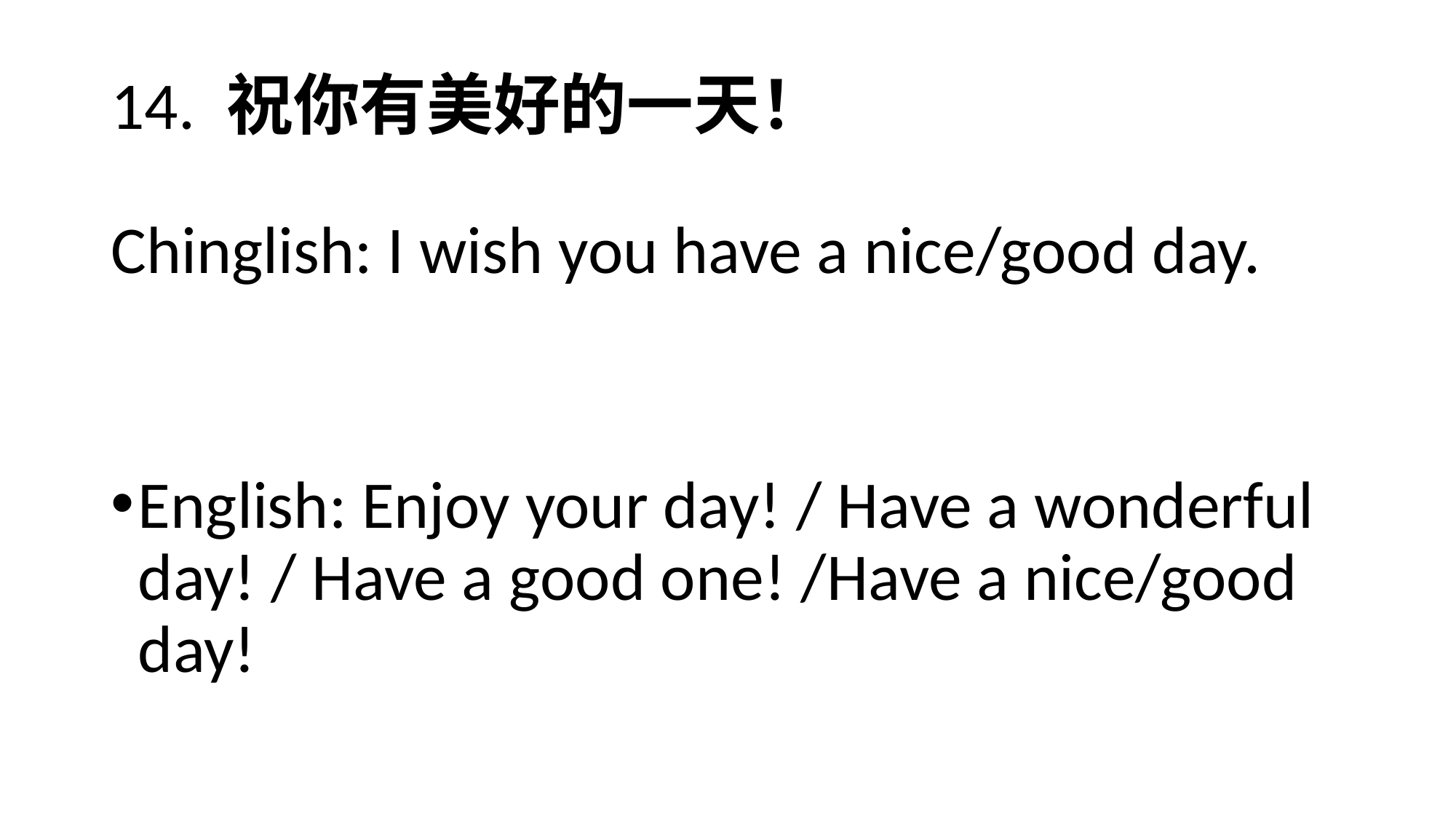

# 14. 祝你有美好的一天！   Chinglish: I wish you have a nice/good day.
English: Enjoy your day! / Have a wonderful day! / Have a good one! /Have a nice/good day!